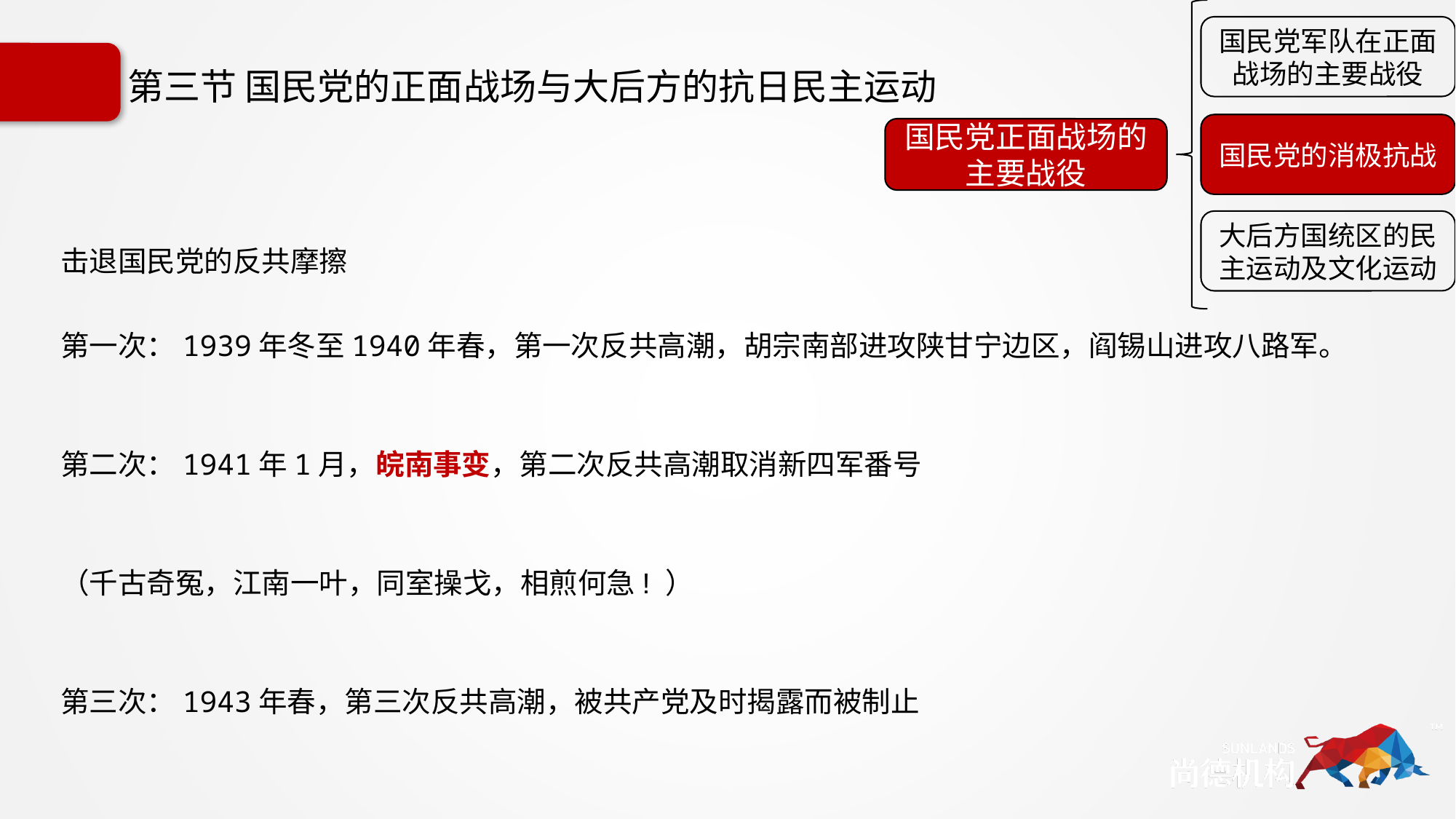

国民党军队在正面战场的主要战役
国民党的消极抗战
国民党正面战场的主要战役
大后方国统区的民主运动及文化运动
# 第三节 国民党的正面战场与大后方的抗日民主运动
击退国民党的反共摩擦
第一次：1939年冬至1940年春，第一次反共高潮，胡宗南部进攻陕甘宁边区，阎锡山进攻八路军。
第二次：1941年1月，皖南事变，第二次反共高潮取消新四军番号
（千古奇冤，江南一叶，同室操戈，相煎何急! ）
第三次：1943年春，第三次反共高潮，被共产党及时揭露而被制止